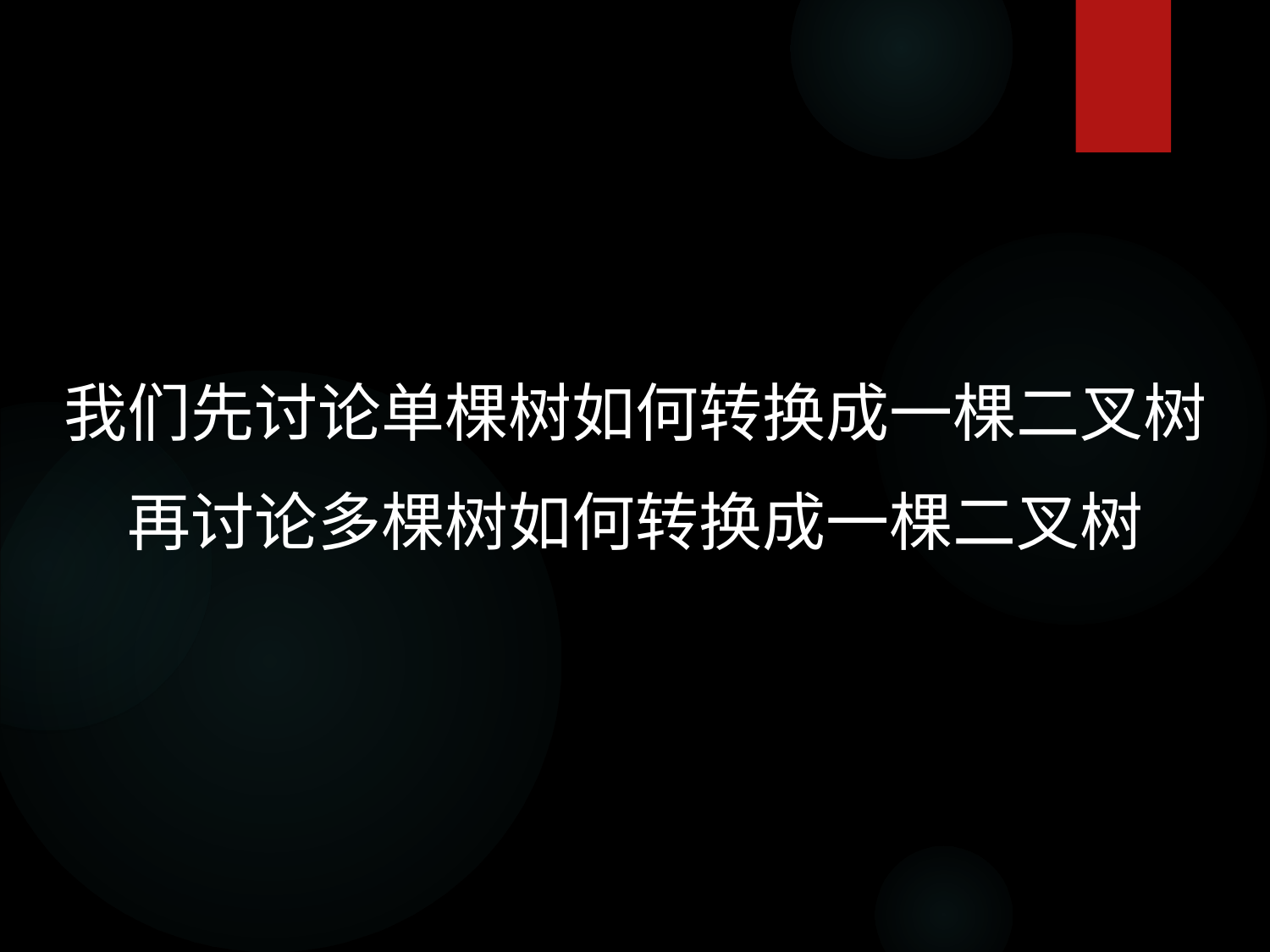

我们先讨论单棵树如何转换成一棵二叉树
再讨论多棵树如何转换成一棵二叉树